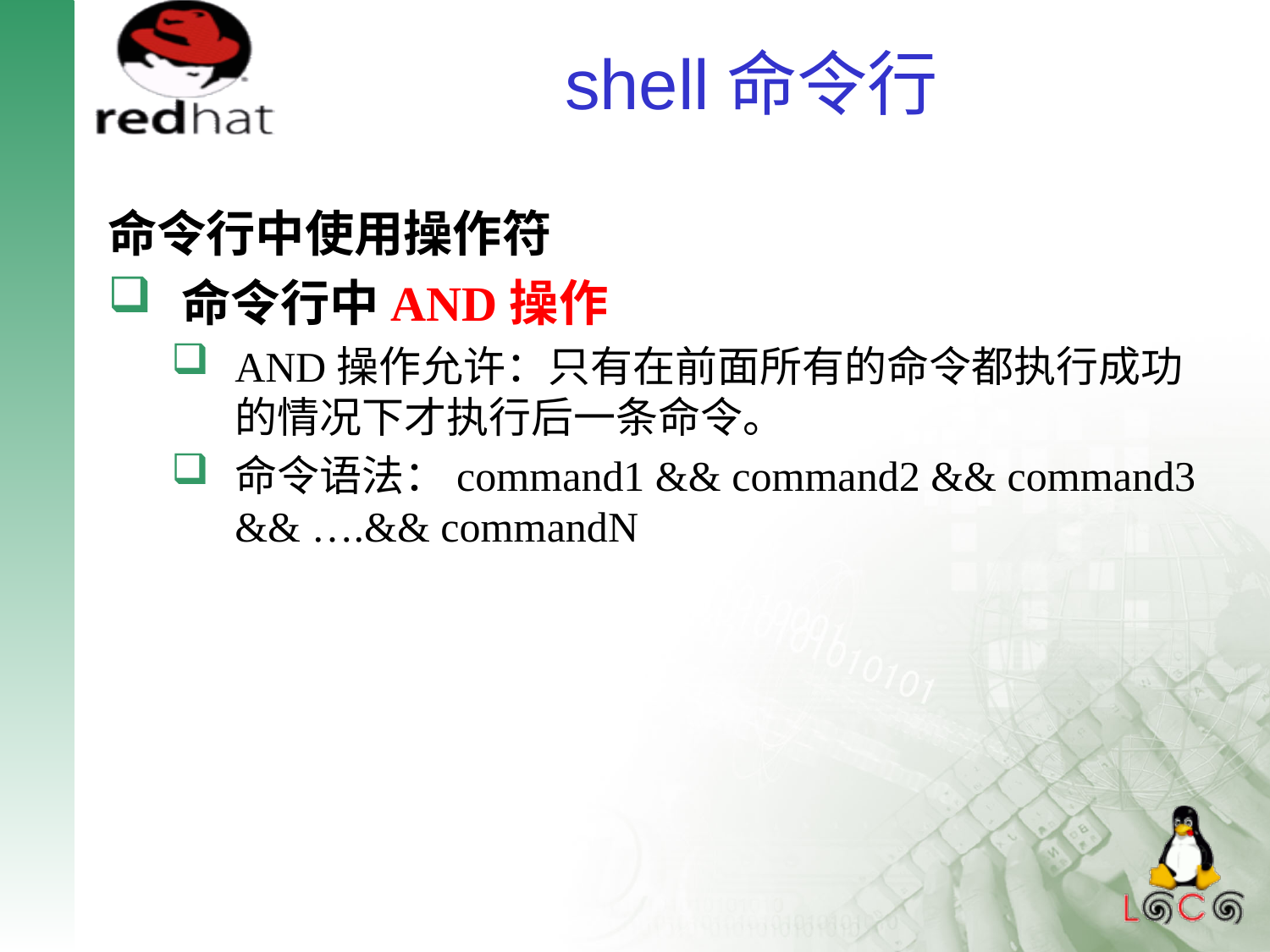

# shell命令行
命令行中使用操作符
命令行中AND操作
AND操作允许：只有在前面所有的命令都执行成功的情况下才执行后一条命令。
命令语法：command1 && command2 && command3 && ….&& commandN